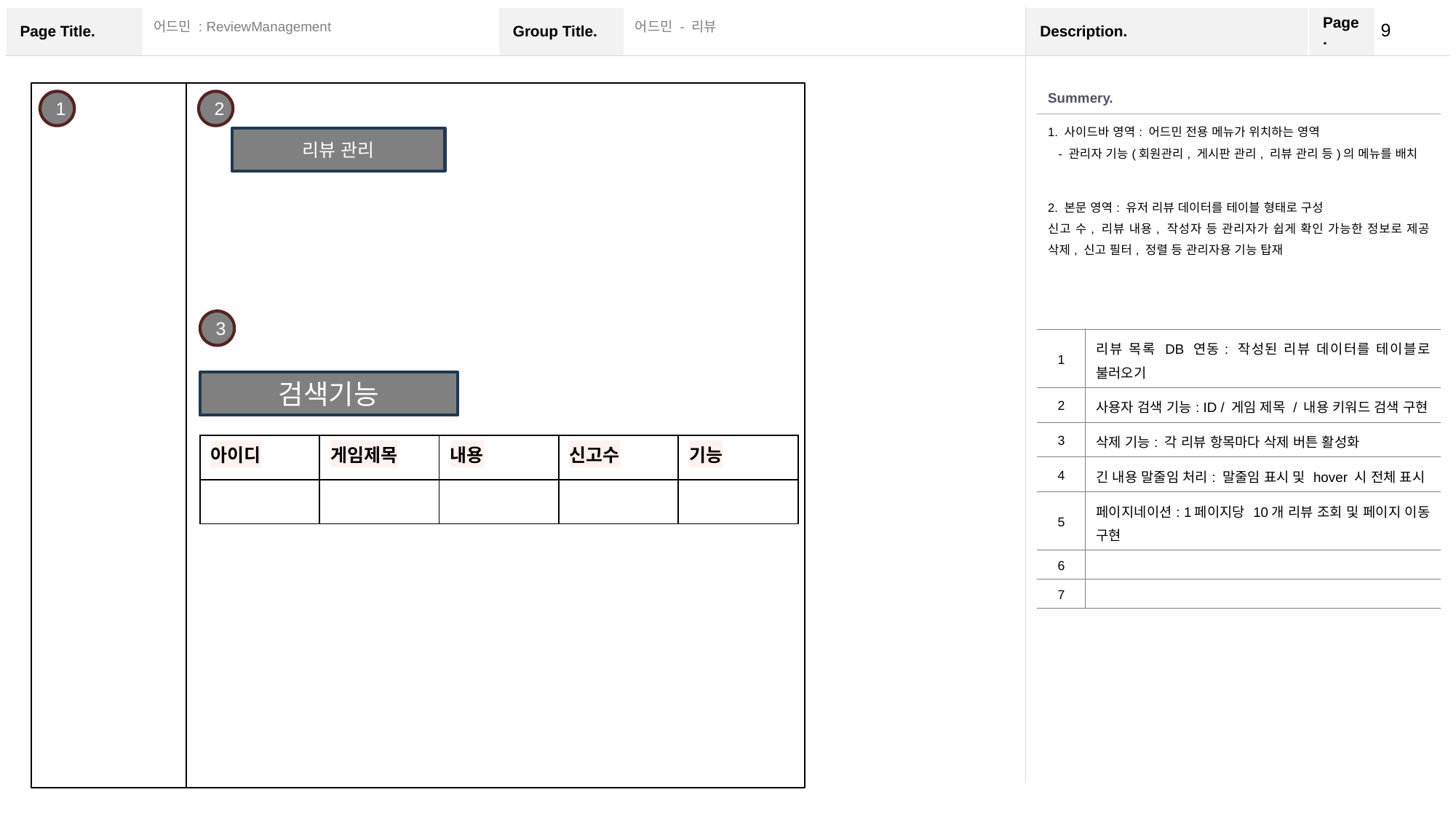

9
어드민 : ReviewManagement
어드민 - 리뷰

| Summery. |  |
| --- | --- |
| 1. 사이드바 영역: 어드민 전용 메뉴가 위치하는 영역 - 관리자 기능(회원관리, 게시판 관리, 리뷰 관리 등)의 메뉴를 배치 2. 본문 영역: 유저 리뷰 데이터를 테이블 형태로 구성 신고 수, 리뷰 내용, 작성자 등 관리자가 쉽게 확인 가능한 정보로 제공 삭제, 신고 필터, 정렬 등 관리자용 기능 탑재 |  |
| 1 | 리뷰 목록 DB 연동: 작성된 리뷰 데이터를 테이블로 불러오기 |
| 2 | 사용자 검색 기능: ID / 게임 제목 / 내용 키워드 검색 구현 |
| 3 | 삭제 기능: 각 리뷰 항목마다 삭제 버튼 활성화 |
| 4 | 긴 내용 말줄임 처리: 말줄임 표시 및 hover 시 전체 표시 |
| 5 | 페이지네이션: 1페이지당 10개 리뷰 조회 및 페이지 이동 구현 |
| 6 |  |
| 7 |  |
1
2
리뷰 관리
3
검색기능
| 아이디 | 게임제목 | 내용 | 신고수 | 기능 |
| --- | --- | --- | --- | --- |
|  |  |  |  |  |